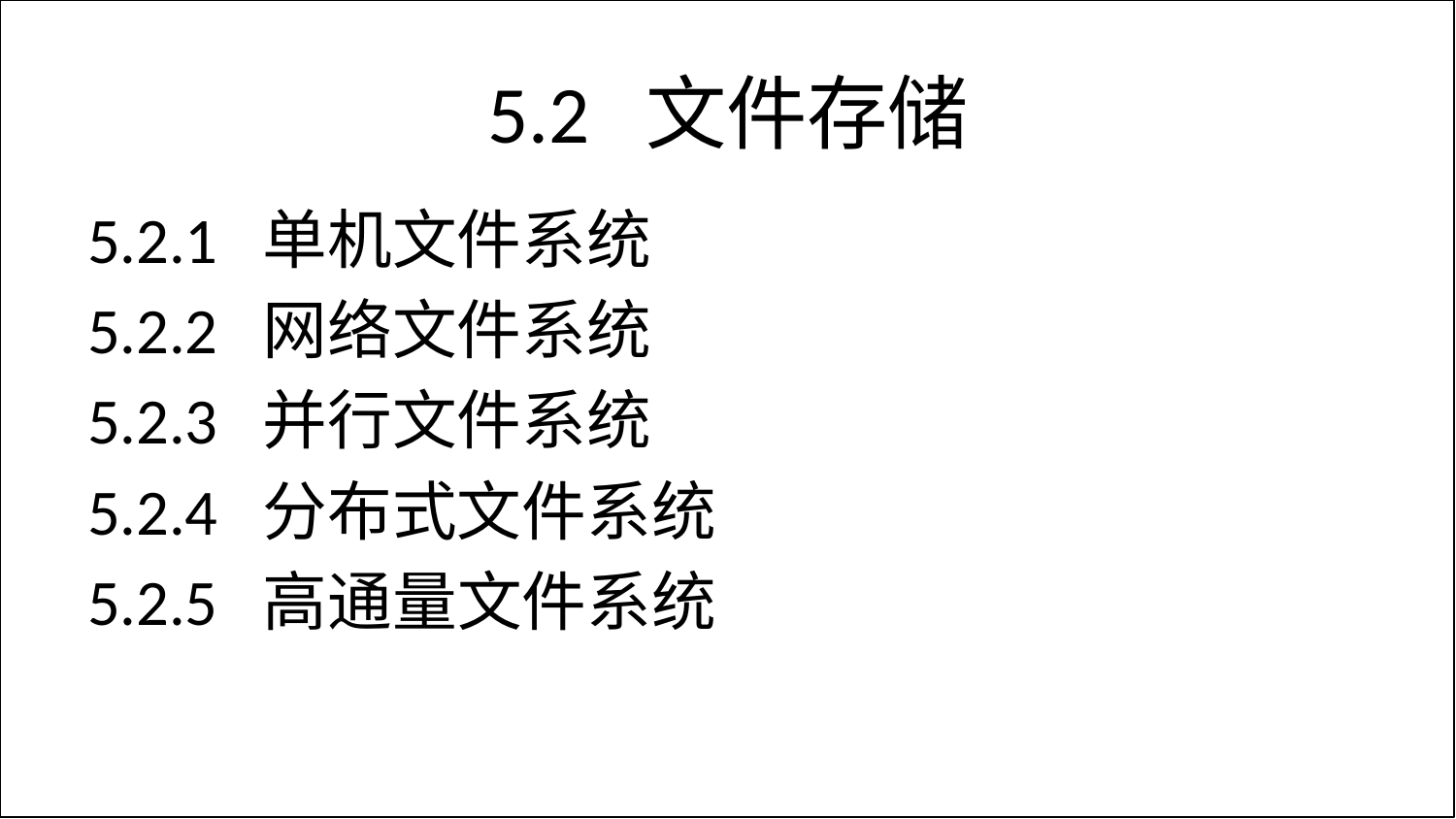

# 5.2  文件存储
5.2.1  单机文件系统
5.2.2  网络文件系统
5.2.3  并行文件系统
5.2.4  分布式文件系统
5.2.5  高通量文件系统